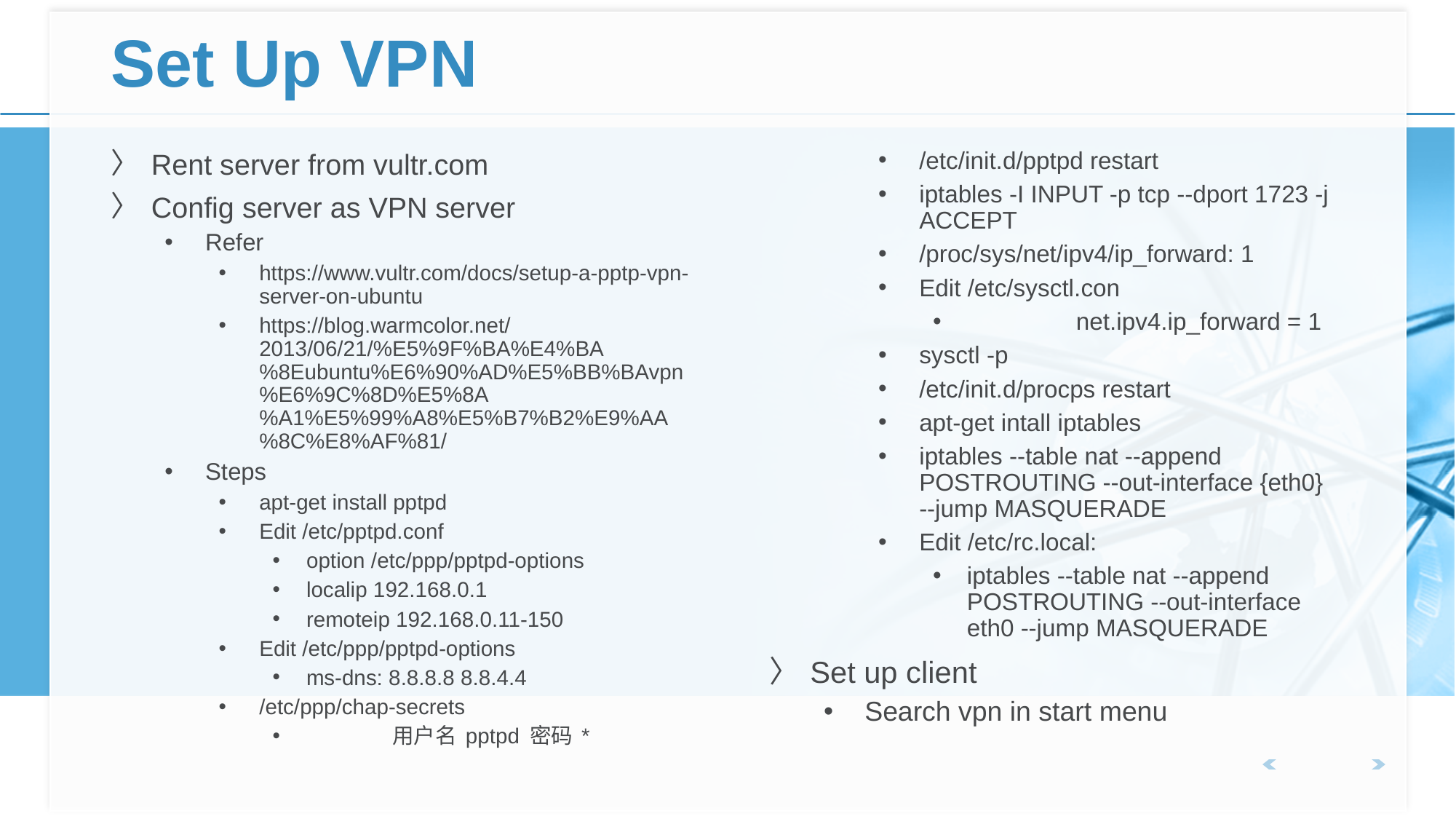

# Set Up VPN
/etc/init.d/pptpd restart
iptables -I INPUT -p tcp --dport 1723 -j ACCEPT
/proc/sys/net/ipv4/ip_forward: 1
Edit /etc/sysctl.con
	net.ipv4.ip_forward = 1
sysctl -p
/etc/init.d/procps restart
apt-get intall iptables
iptables --table nat --append POSTROUTING --out-interface {eth0} --jump MASQUERADE
Edit /etc/rc.local:
iptables --table nat --append POSTROUTING --out-interface eth0 --jump MASQUERADE
Set up client
Search vpn in start menu
Rent server from vultr.com
Config server as VPN server
Refer
https://www.vultr.com/docs/setup-a-pptp-vpn-server-on-ubuntu
https://blog.warmcolor.net/2013/06/21/%E5%9F%BA%E4%BA%8Eubuntu%E6%90%AD%E5%BB%BAvpn%E6%9C%8D%E5%8A%A1%E5%99%A8%E5%B7%B2%E9%AA%8C%E8%AF%81/
Steps
apt-get install pptpd
Edit /etc/pptpd.conf
option /etc/ppp/pptpd-options
localip 192.168.0.1
remoteip 192.168.0.11-150
Edit /etc/ppp/pptpd-options
ms-dns: 8.8.8.8 8.8.4.4
/etc/ppp/chap-secrets
	用户名 pptpd 密码 *